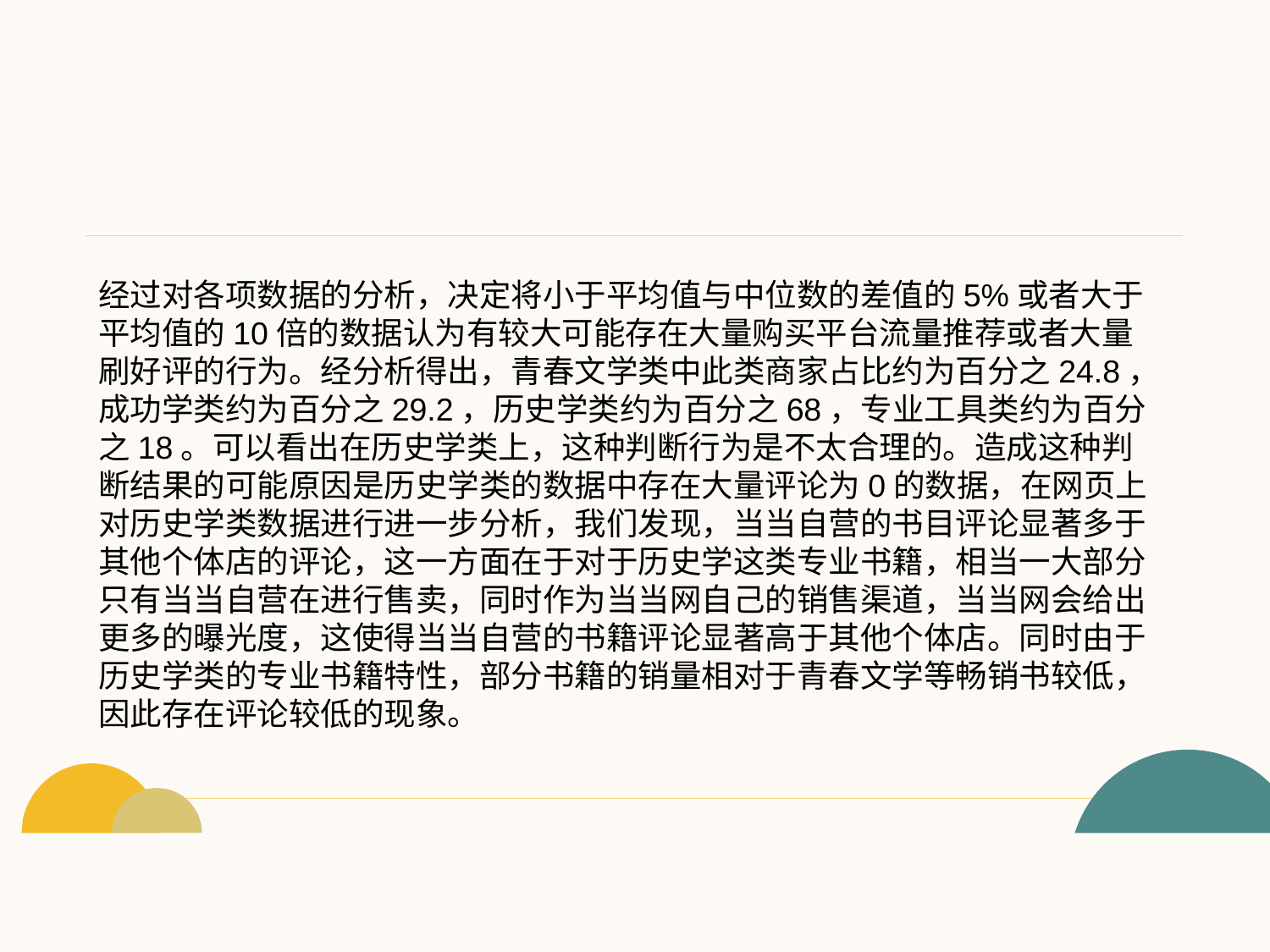

#
经过对各项数据的分析，决定将小于平均值与中位数的差值的5%或者大于平均值的10倍的数据认为有较大可能存在大量购买平台流量推荐或者大量刷好评的行为。经分析得出，青春文学类中此类商家占比约为百分之24.8，成功学类约为百分之29.2，历史学类约为百分之68，专业工具类约为百分之18。可以看出在历史学类上，这种判断行为是不太合理的。造成这种判断结果的可能原因是历史学类的数据中存在大量评论为0的数据，在网页上对历史学类数据进行进一步分析，我们发现，当当自营的书目评论显著多于其他个体店的评论，这一方面在于对于历史学这类专业书籍，相当一大部分只有当当自营在进行售卖，同时作为当当网自己的销售渠道，当当网会给出更多的曝光度，这使得当当自营的书籍评论显著高于其他个体店。同时由于历史学类的专业书籍特性，部分书籍的销量相对于青春文学等畅销书较低，因此存在评论较低的现象。